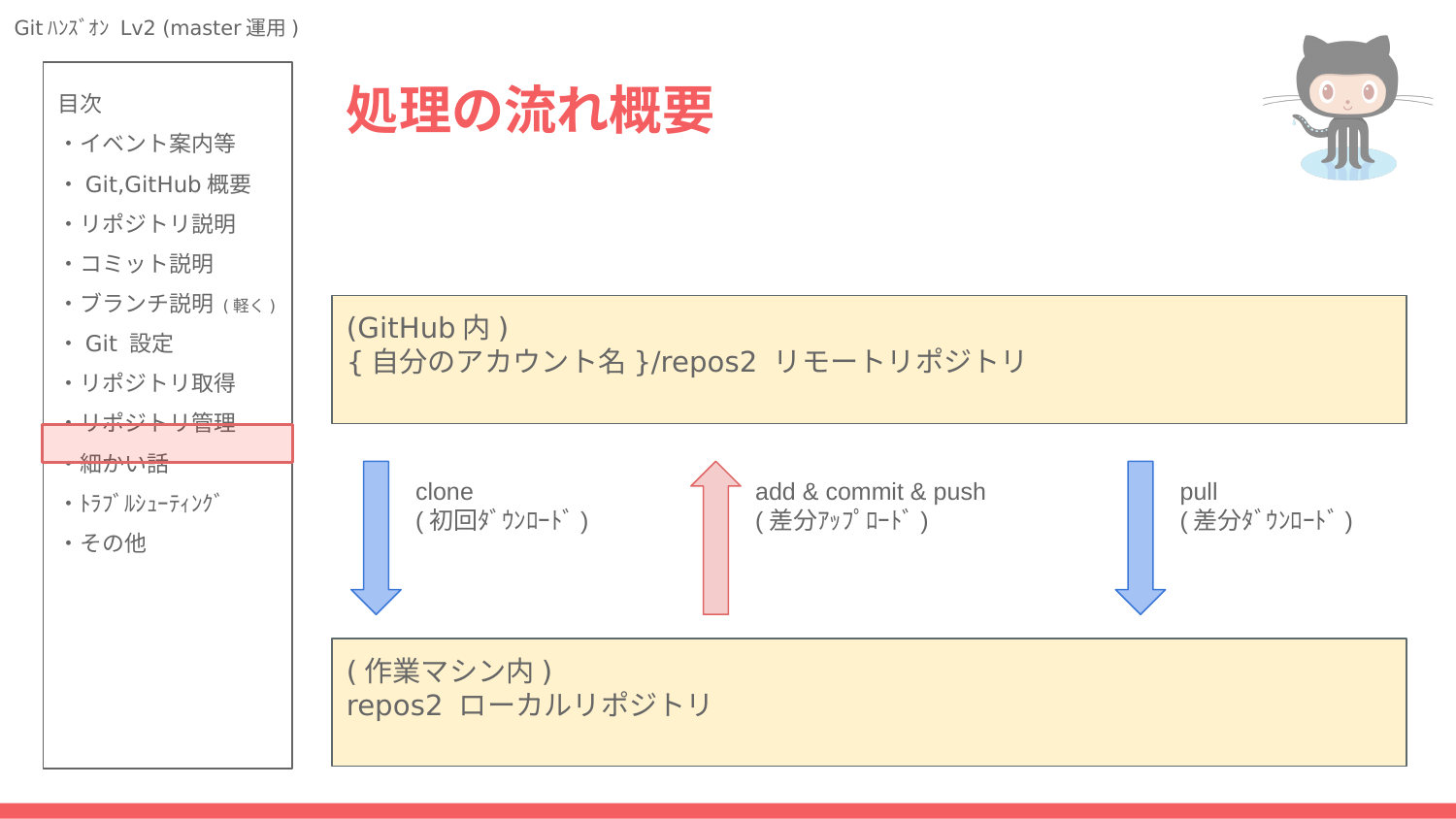

# 処理の流れ概要
(GitHub内)
{自分のアカウント名}/repos2 リモートリポジトリ

clone
(初回ﾀﾞｳﾝﾛｰﾄﾞ)
add & commit & push
(差分ｱｯﾌﾟﾛｰﾄﾞ)
pull
(差分ﾀﾞｳﾝﾛｰﾄﾞ)

(作業マシン内)
repos2 ローカルリポジトリ